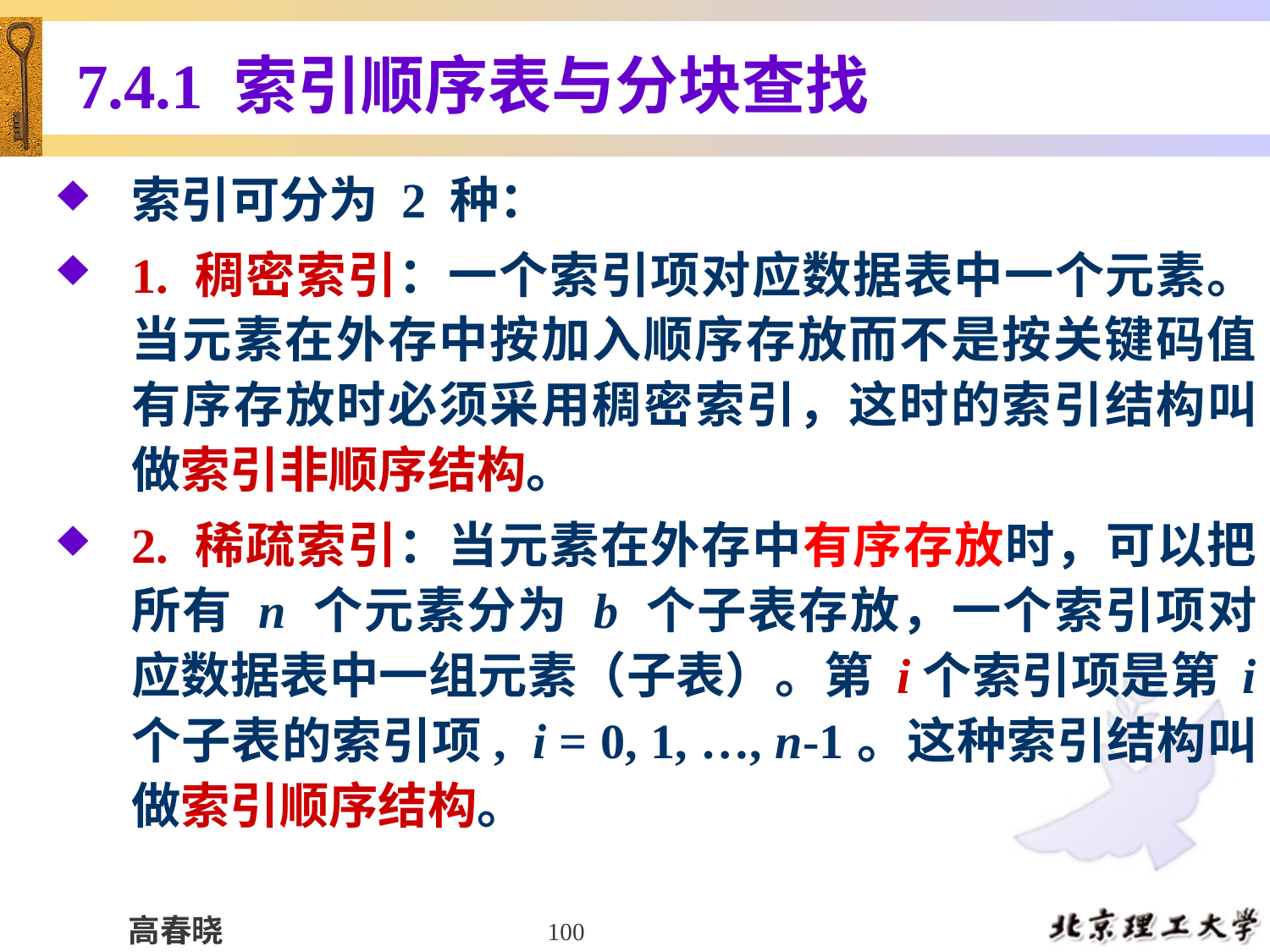

# 7.4.1 索引顺序表与分块查找
索引可分为 2 种：
1. 稠密索引：一个索引项对应数据表中一个元素。当元素在外存中按加入顺序存放而不是按关键码值有序存放时必须采用稠密索引，这时的索引结构叫做索引非顺序结构。
2. 稀疏索引：当元素在外存中有序存放时，可以把所有 n 个元素分为 b 个子表存放，一个索引项对应数据表中一组元素（子表）。第 i个索引项是第 i 个子表的索引项,  i = 0, 1, …, n-1。这种索引结构叫做索引顺序结构。

100